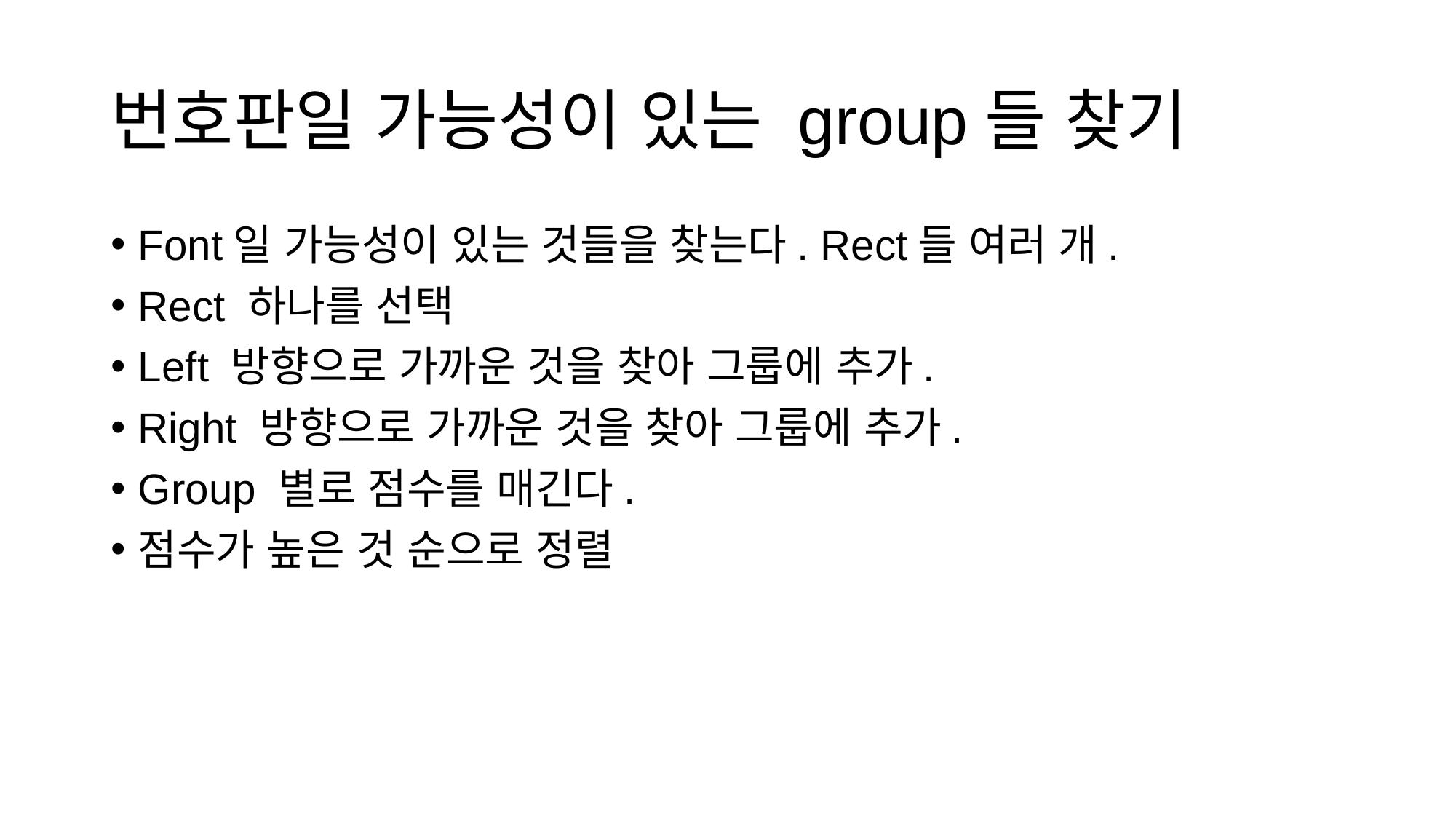

# 번호판일 가능성이 있는 group들 찾기
Font일 가능성이 있는 것들을 찾는다. Rect들 여러 개.
Rect 하나를 선택
Left 방향으로 가까운 것을 찾아 그룹에 추가.
Right 방향으로 가까운 것을 찾아 그룹에 추가.
Group 별로 점수를 매긴다.
점수가 높은 것 순으로 정렬